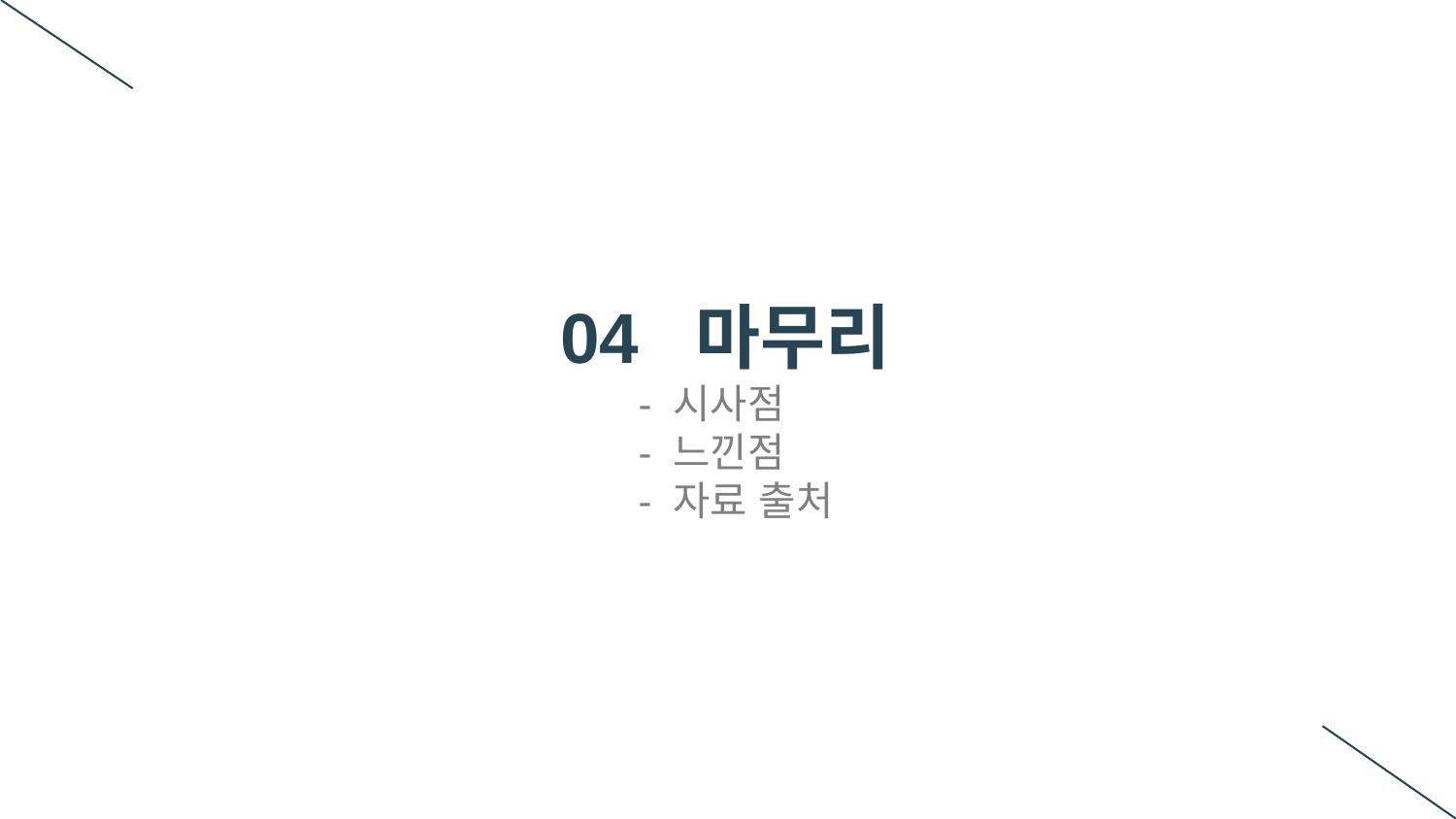

04  마무리
       - 시사점
       - 느낀점
       - 자료 출처